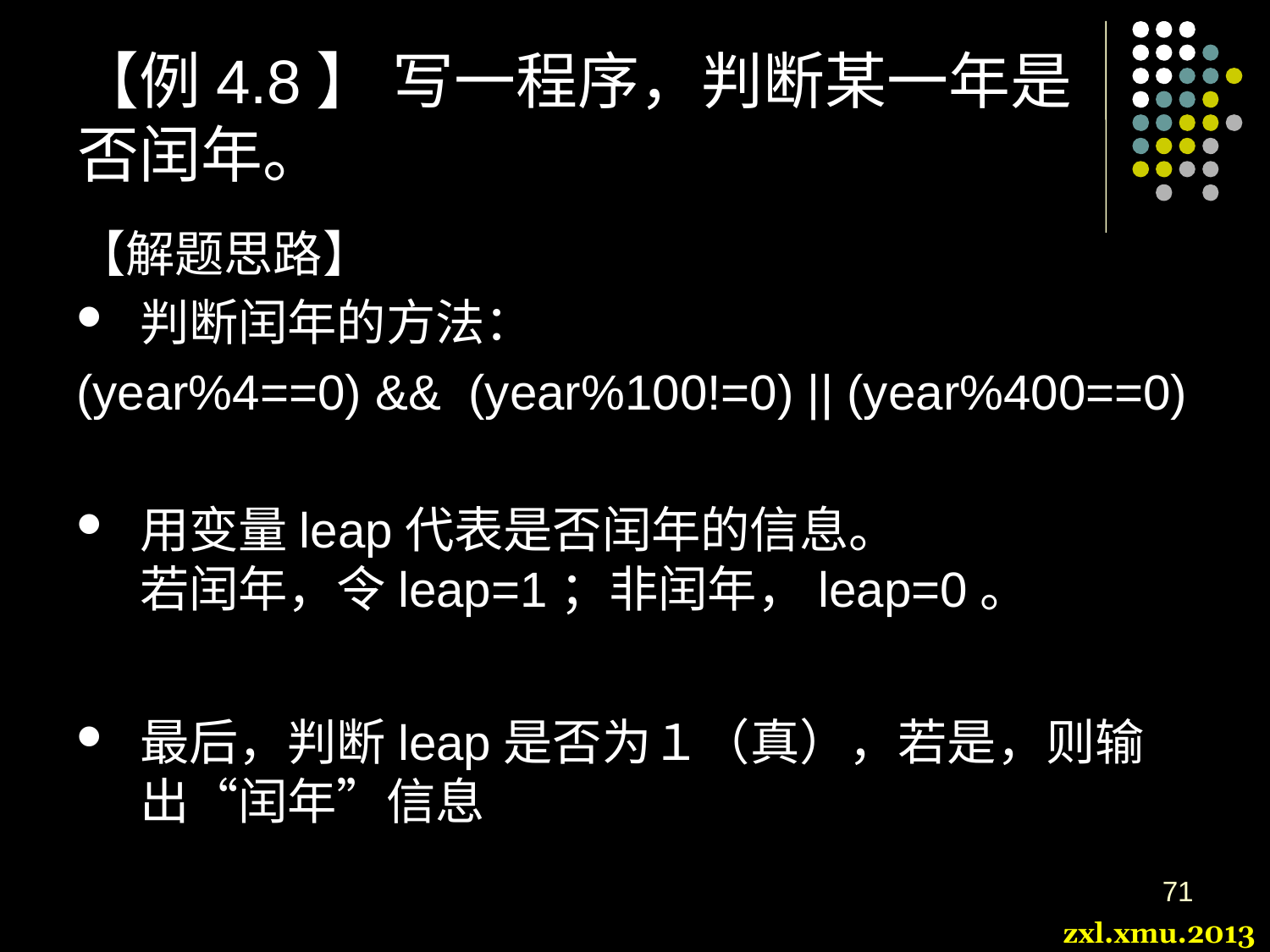

# 【例4.8】 写一程序，判断某一年是否闰年。
【解题思路】
判断闰年的方法：
(year%4==0) &&  (year%100!=0) || (year%400==0)

用变量leap代表是否闰年的信息。
若闰年，令leap=1；非闰年，leap=0。

最后，判断leap是否为１（真），若是，则输出“闰年”信息

71